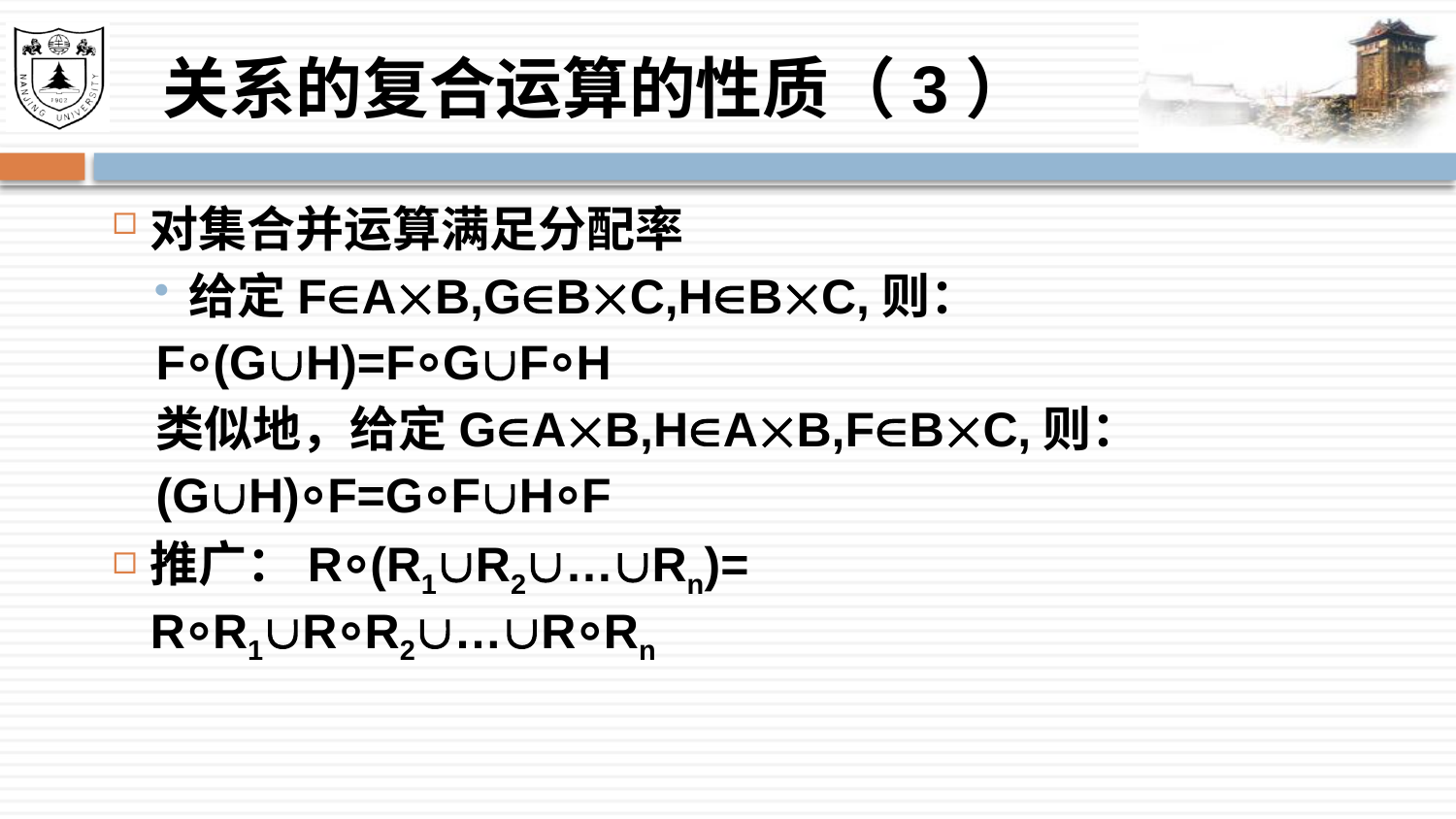

# 关系的复合运算的性质（3）
对集合并运算满足分配率
给定F∈A×B,G∈B×C,H∈B×C,则：
F⸰(G∪H)=F⸰G∪F⸰H
类似地，给定G∈A×B,H∈A×B,F∈B×C,则：
(G∪H)⸰F=G⸰F∪H⸰F
推广：R⸰(R1∪R2∪…∪Rn)=
R⸰R1∪R⸰R2∪…∪R⸰Rn